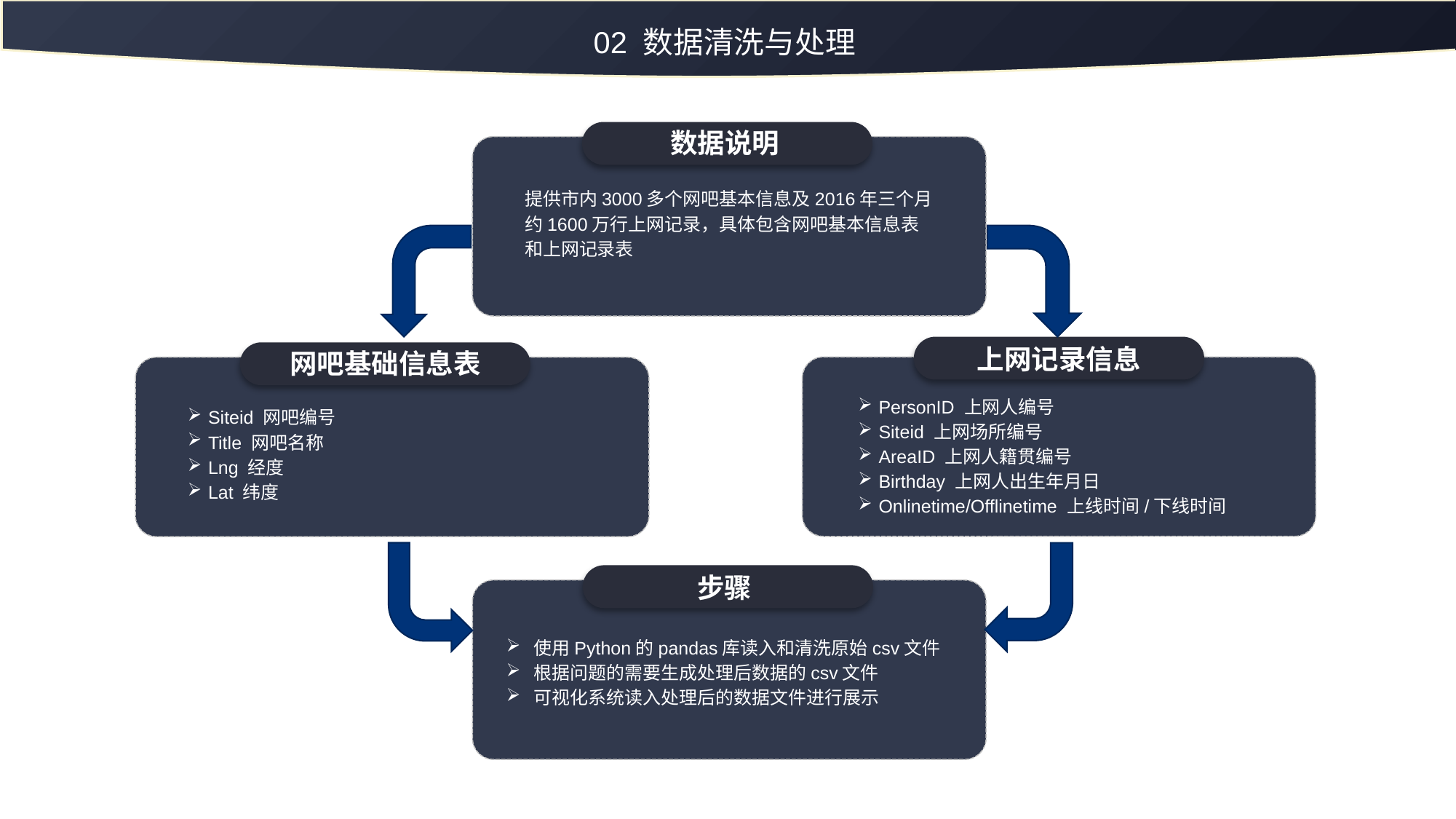

02 数据清洗与处理
数据说明

提供市内3000多个网吧基本信息及2016年三个月约1600万行上网记录，具体包含网吧基本信息表和上网记录表

上网记录信息
PersonID 上网人编号
Siteid 上网场所编号
AreaID 上网人籍贯编号
Birthday 上网人出生年月日
Onlinetime/Offlinetime 上线时间/下线时间
网吧基础信息表

Siteid 网吧编号
Title 网吧名称
Lng 经度
Lat 纬度

步骤
使用Python的pandas库读入和清洗原始csv文件
根据问题的需要生成处理后数据的csv文件
可视化系统读入处理后的数据文件进行展示